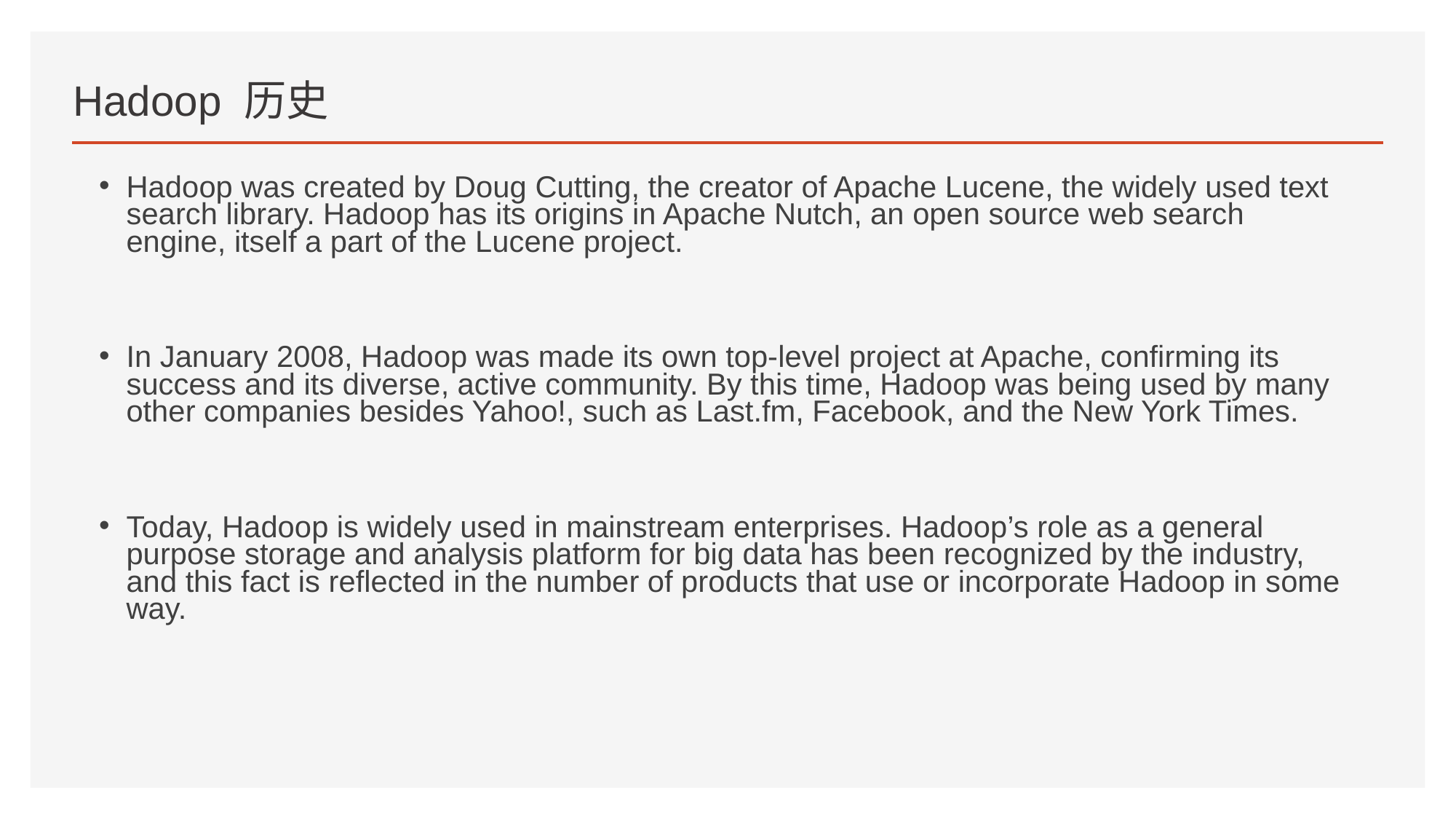

# Hadoop 历史
Hadoop was created by Doug Cutting, the creator of Apache Lucene, the widely used text search library. Hadoop has its origins in Apache Nutch, an open source web search engine, itself a part of the Lucene project.

In January 2008, Hadoop was made its own top-level project at Apache, confirming its success and its diverse, active community. By this time, Hadoop was being used by many other companies besides Yahoo!, such as Last.fm, Facebook, and the New York Times.

Today, Hadoop is widely used in mainstream enterprises. Hadoop’s role as a general purpose storage and analysis platform for big data has been recognized by the industry, and this fact is reflected in the number of products that use or incorporate Hadoop in some way.